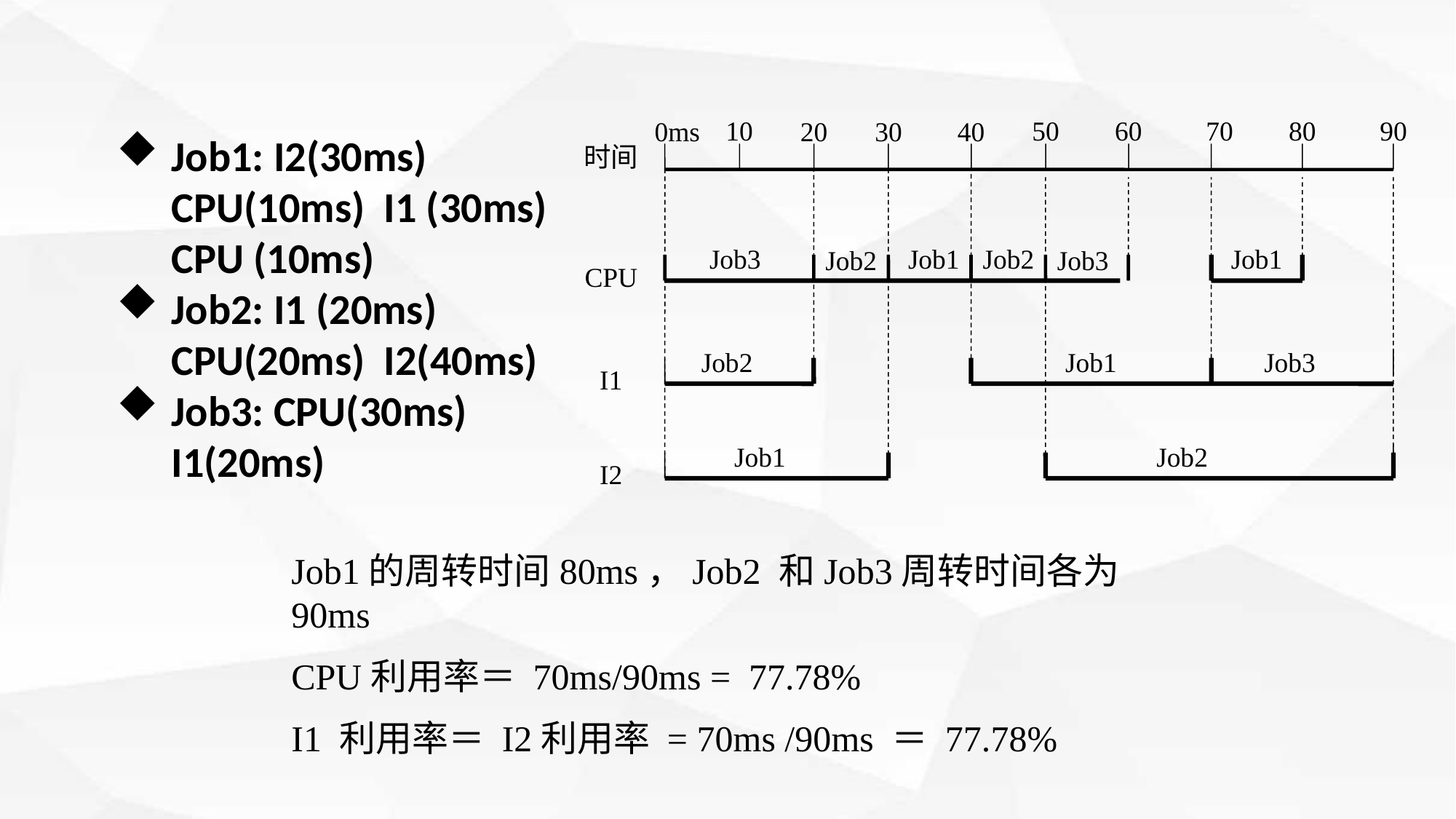

10
50
60
70
80
90
0ms
20
30
40
时间

Job3
Job1
Job2
Job1
Job2
Job3
CPU

Job2
Job1
Job3

I1

Job1
Job2

I2

Job1: I2(30ms)  CPU(10ms)  I1 (30ms)  CPU (10ms)
Job2: I1 (20ms)  CPU(20ms)  I2(40ms)
Job3: CPU(30ms)  I1(20ms)
Job1的周转时间80ms，Job2 和Job3周转时间各为90ms
CPU利用率＝ 70ms/90ms =  77.78%
I1 利用率＝ I2利用率 = 70ms /90ms ＝ 77.78%